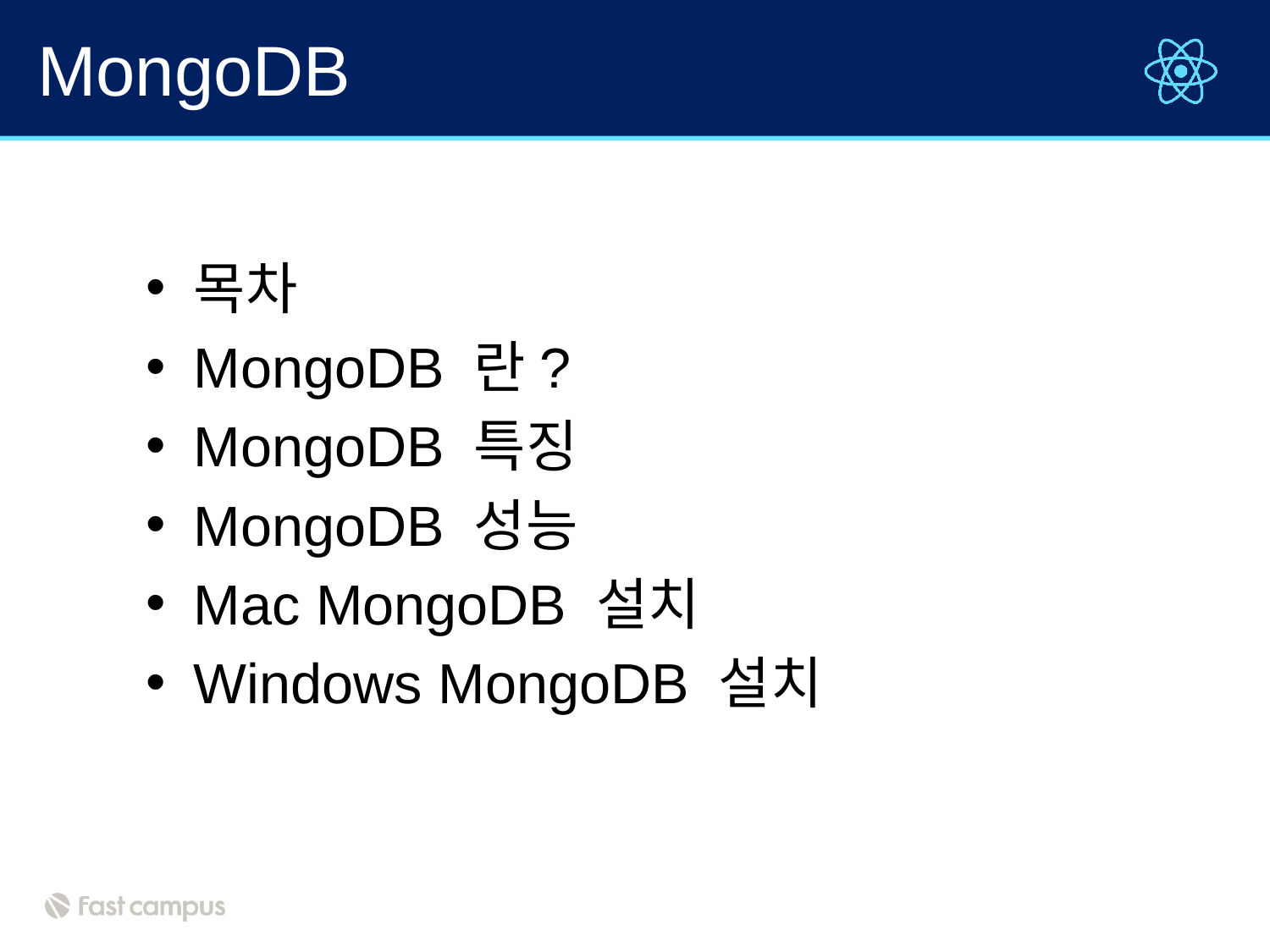

# MongoDB
목차
MongoDB 란?
MongoDB 특징
MongoDB 성능
Mac MongoDB 설치
Windows MongoDB 설치